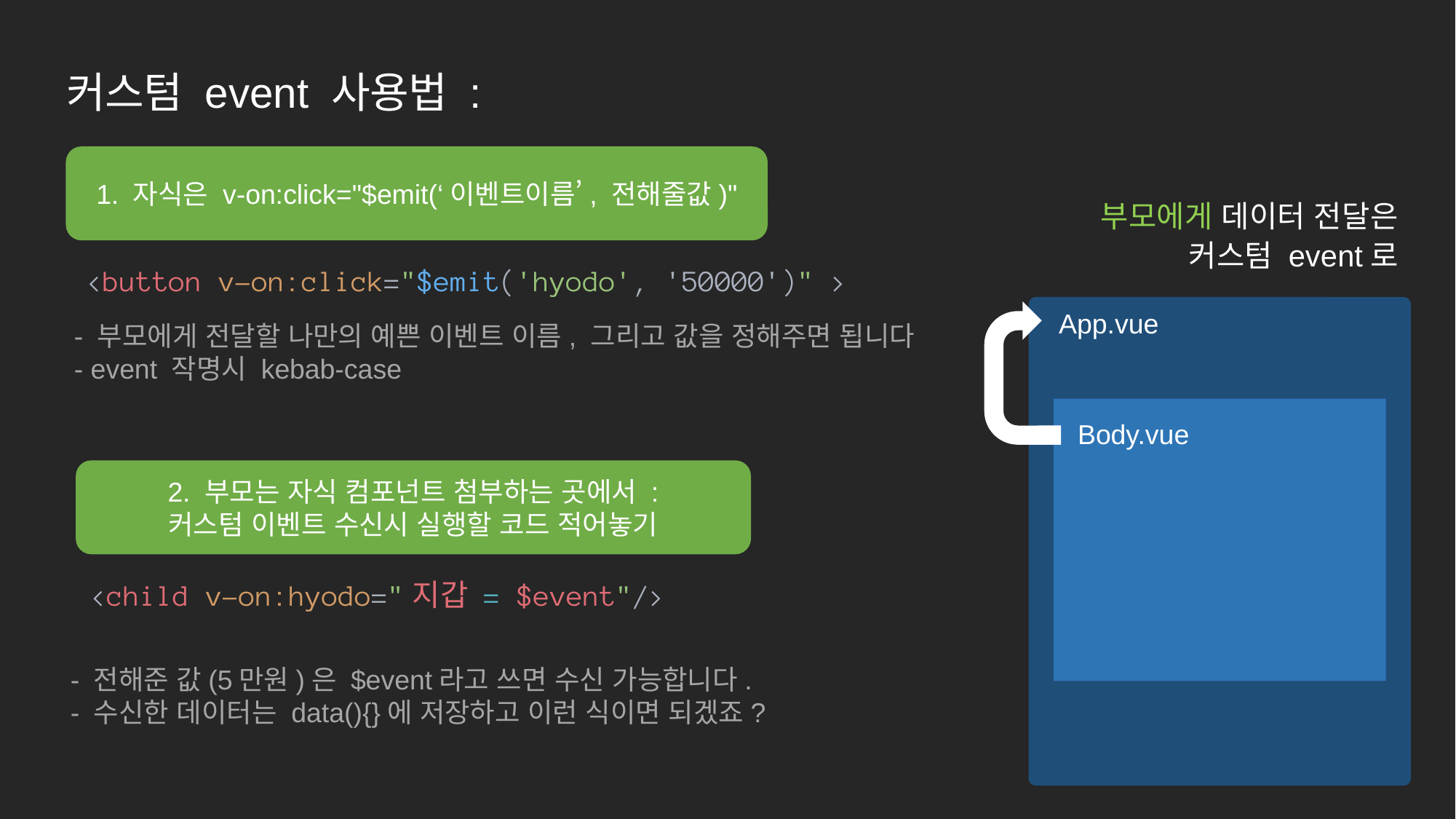

커스텀 event 사용법 :
1. 자식은 v-on:click="$emit(‘이벤트이름’, 전해줄값)"
부모에게 데이터 전달은
커스텀 event로
<button v-on:click="$emit('hyodo', '50000')" >

  App.vue
- 부모에게 전달할 나만의 예쁜 이벤트 이름, 그리고 값을 정해주면 됩니다
- event 작명시 kebab-case

Body.vue
2. 부모는 자식 컴포넌트 첨부하는 곳에서 :
커스텀 이벤트 수신시 실행할 코드 적어놓기
<child v-on:hyodo="지갑 = $event"/>
- 전해준 값(5만원)은 $event라고 쓰면 수신 가능합니다.
- 수신한 데이터는 data(){}에 저장하고 이런 식이면 되겠죠?